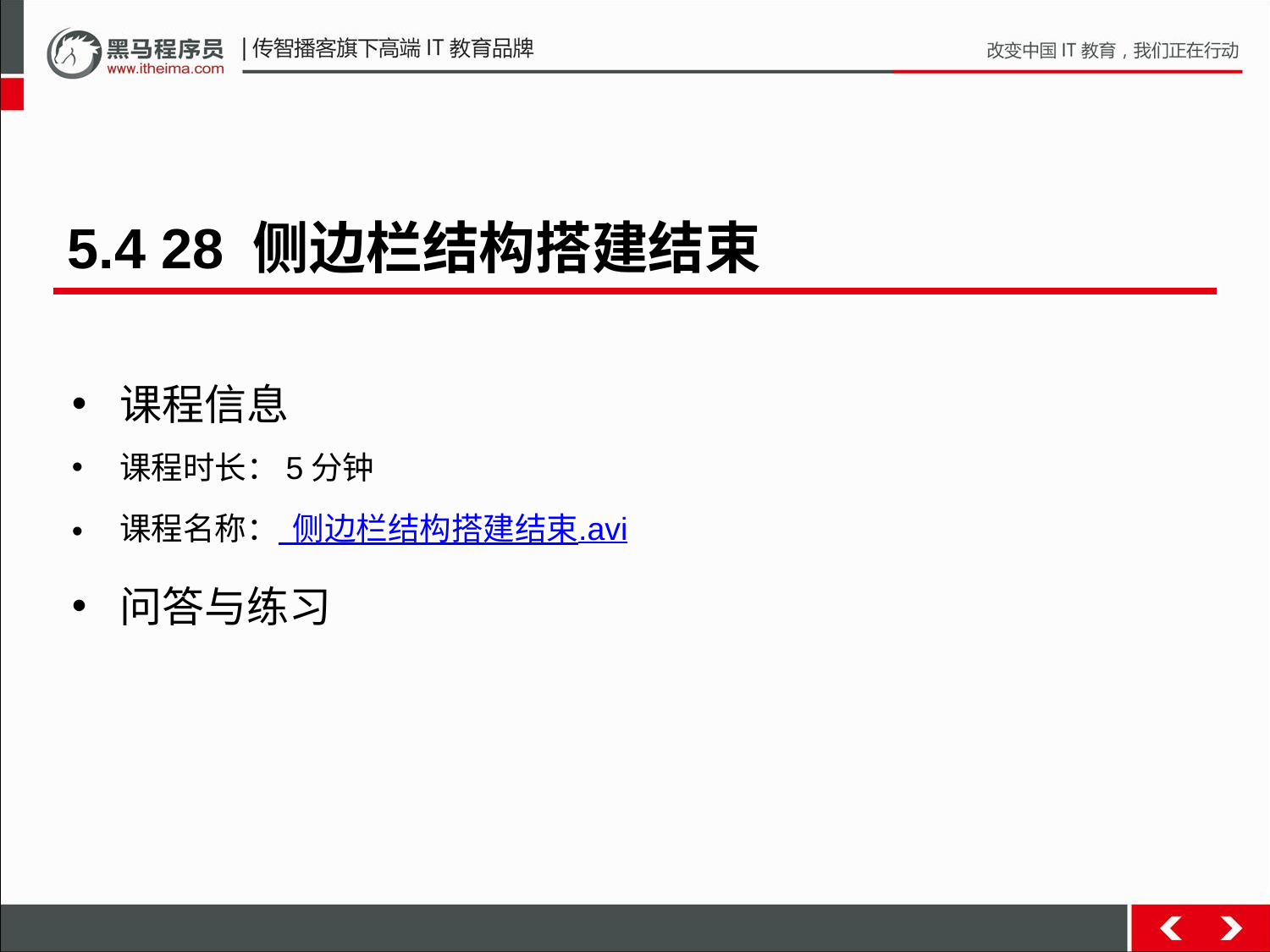

5.4 28 侧边栏结构搭建结束
课程信息
课程时长：5分钟
课程名称：  侧边栏结构搭建结束.avi
问答与练习